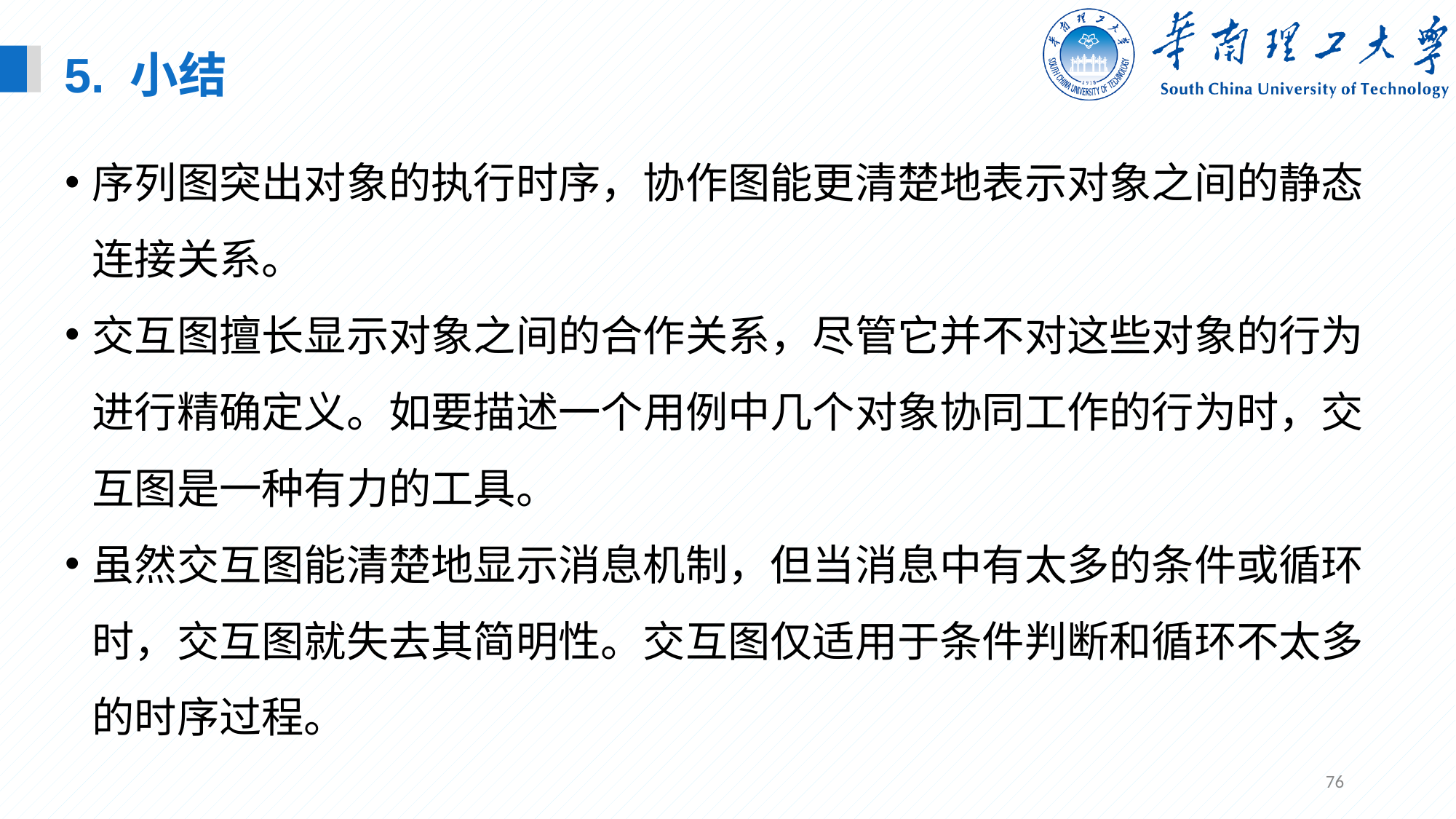

5. 小结
序列图突出对象的执行时序，协作图能更清楚地表示对象之间的静态连接关系。
交互图擅长显示对象之间的合作关系，尽管它并不对这些对象的行为进行精确定义。如要描述一个用例中几个对象协同工作的行为时，交互图是一种有力的工具。
虽然交互图能清楚地显示消息机制，但当消息中有太多的条件或循环时，交互图就失去其简明性。交互图仅适用于条件判断和循环不太多的时序过程。
76